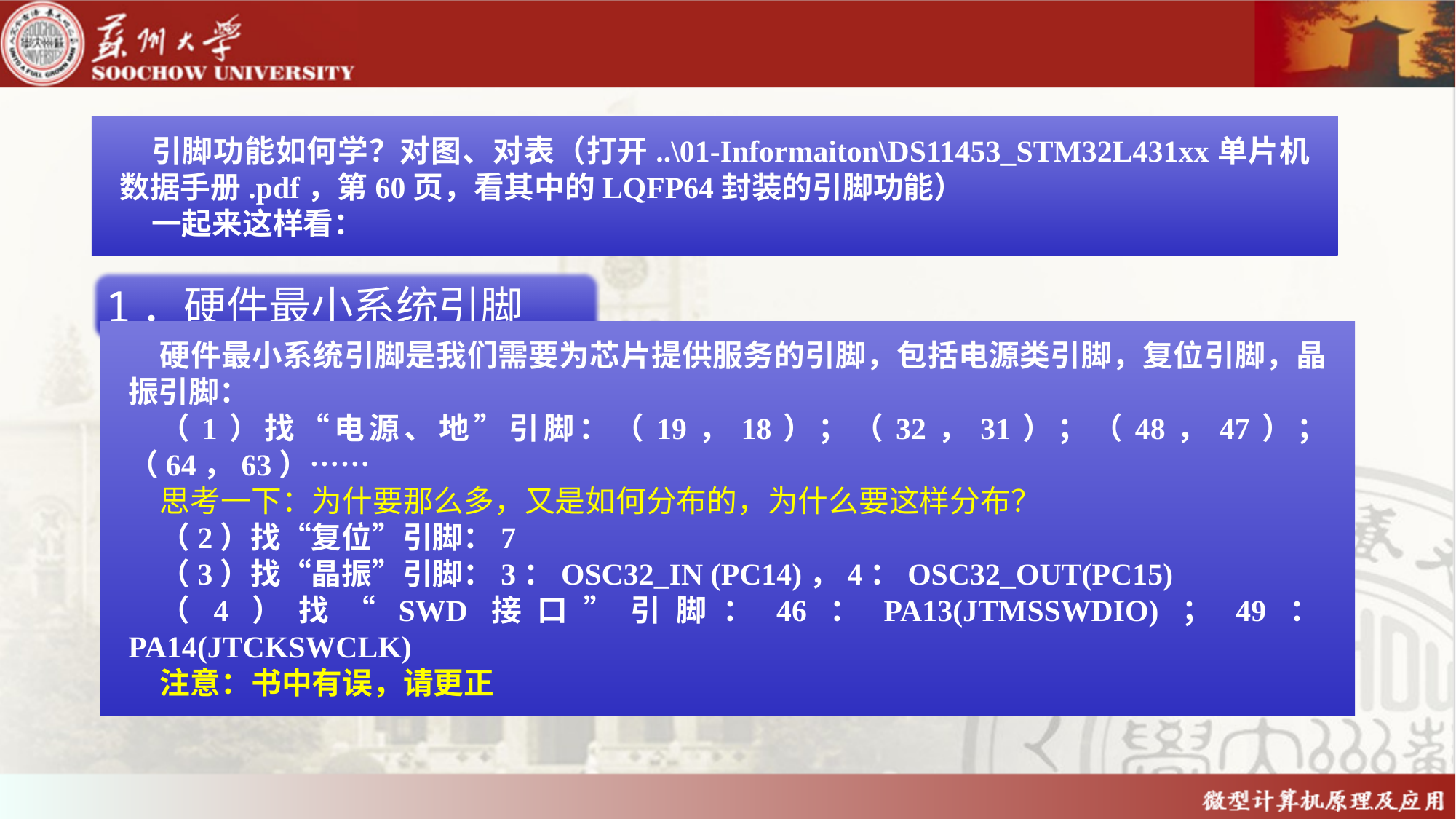

引脚功能如何学？对图、对表（打开..\01-Informaiton\DS11453_STM32L431xx单片机数据手册.pdf，第60页，看其中的LQFP64封装的引脚功能）
一起来这样看：
1．硬件最小系统引脚
硬件最小系统引脚是我们需要为芯片提供服务的引脚，包括电源类引脚，复位引脚，晶振引脚：
（1）找“电源、地”引脚：（19，18）；（32，31）；（48，47）；（64，63）……
思考一下：为什要那么多，又是如何分布的，为什么要这样分布？
（2）找“复位”引脚：7
（3）找“晶振”引脚：3：OSC32_IN (PC14)，4：OSC32_OUT(PC15)
（4）找“SWD接口”引脚：46：PA13(JTMSSWDIO)；49：PA14(JTCKSWCLK)
注意：书中有误，请更正